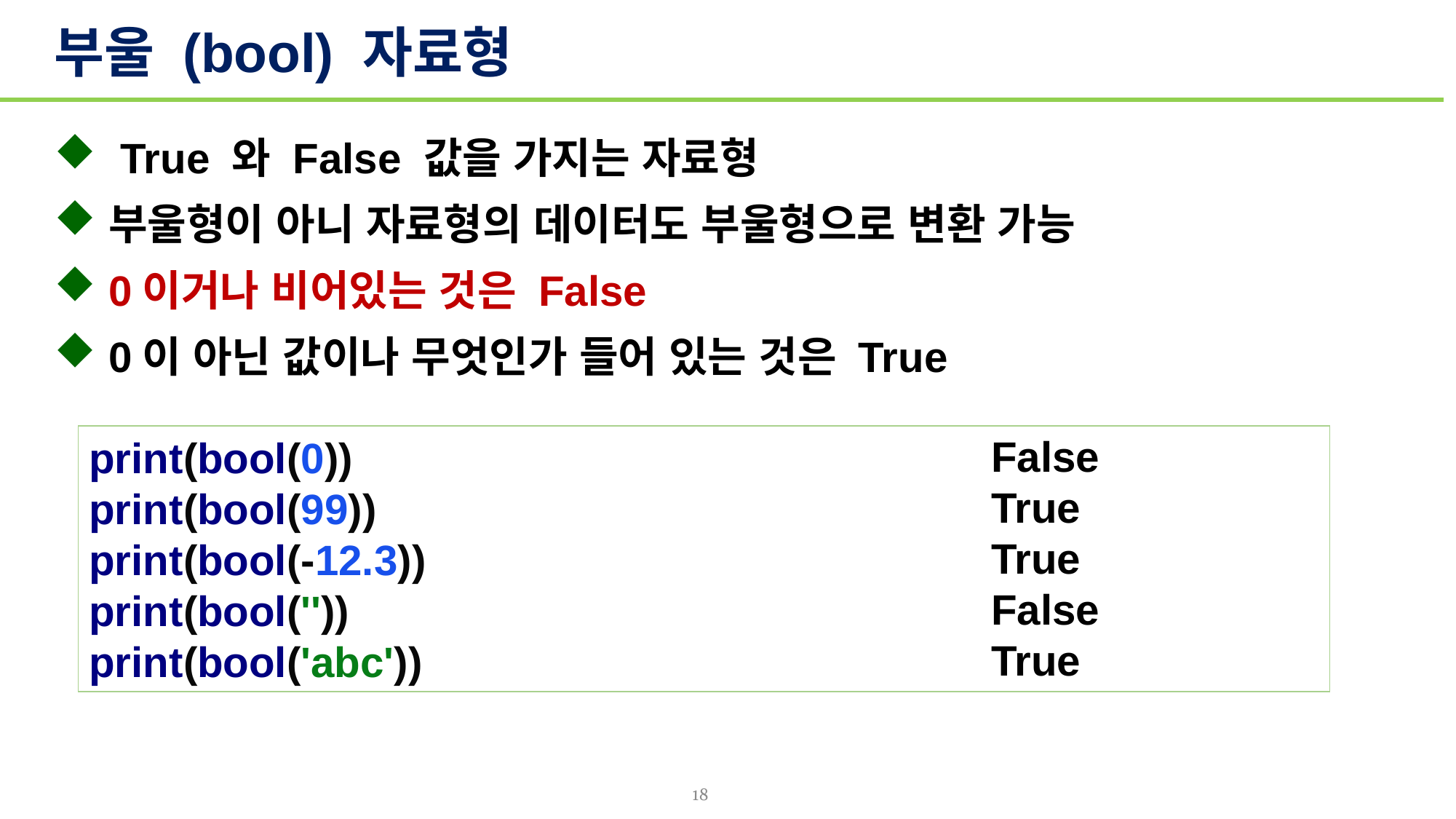

# 부울 (bool) 자료형
 True 와 False 값을 가지는 자료형
부울형이 아니 자료형의 데이터도 부울형으로 변환 가능
0이거나 비어있는 것은 False
0이 아닌 값이나 무엇인가 들어 있는 것은 True

print(bool(0))
print(bool(99))
print(bool(-12.3))
print(bool(''))
print(bool('abc'))
False
True
True
False
True
18